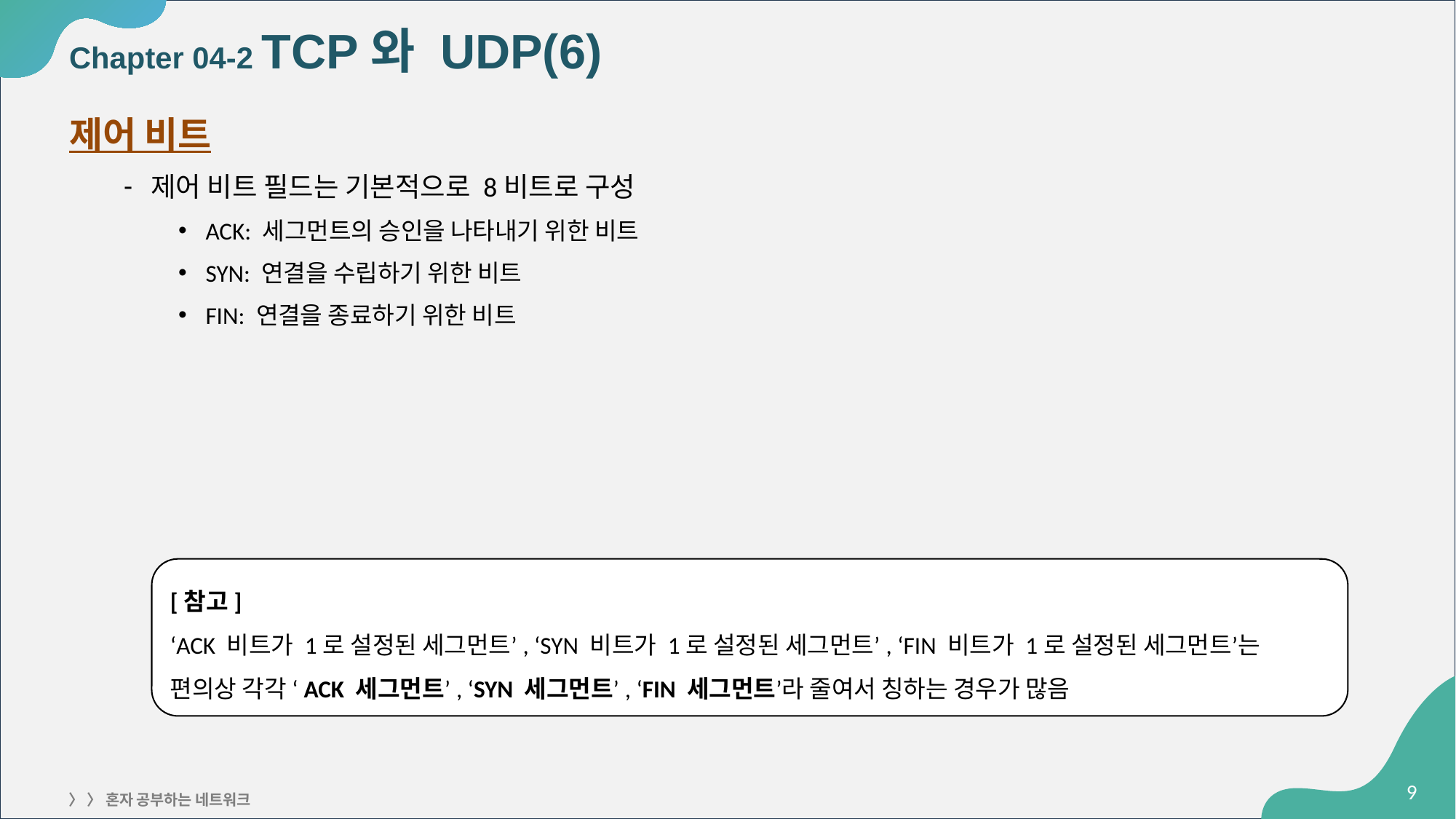

# Chapter 04-2 TCP와 UDP(6)
제어 비트
제어 비트 필드는 기본적으로 8비트로 구성
ACK: 세그먼트의 승인을 나타내기 위한 비트
SYN: 연결을 수립하기 위한 비트
FIN: 연결을 종료하기 위한 비트
[참고]
‘ACK 비트가 1로 설정된 세그먼트’, ‘SYN 비트가 1로 설정된 세그먼트’, ‘FIN 비트가 1로 설정된 세그먼트’는 편의상 각각 ‘ACK 세그먼트’, ‘SYN 세그먼트’, ‘FIN 세그먼트’라 줄여서 칭하는 경우가 많음
9
〉 〉 혼자 공부하는 네트워크